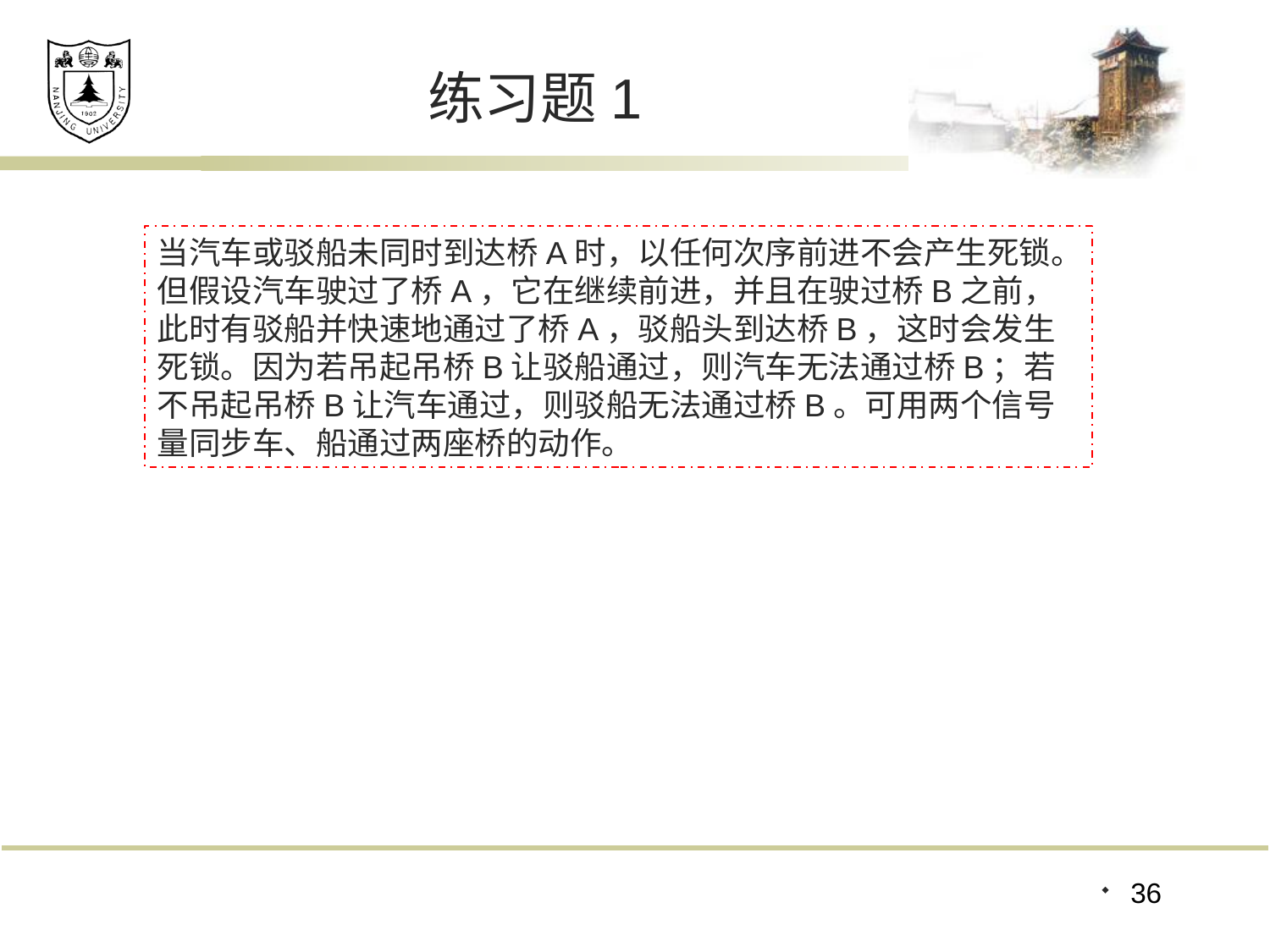

# 练习题1
当汽车或驳船未同时到达桥A时，以任何次序前进不会产生死锁。但假设汽车驶过了桥A，它在继续前进，并且在驶过桥B之前，此时有驳船并快速地通过了桥A，驳船头到达桥B，这时会发生死锁。因为若吊起吊桥B让驳船通过，则汽车无法通过桥B；若不吊起吊桥B让汽车通过，则驳船无法通过桥B。可用两个信号量同步车、船通过两座桥的动作。
36